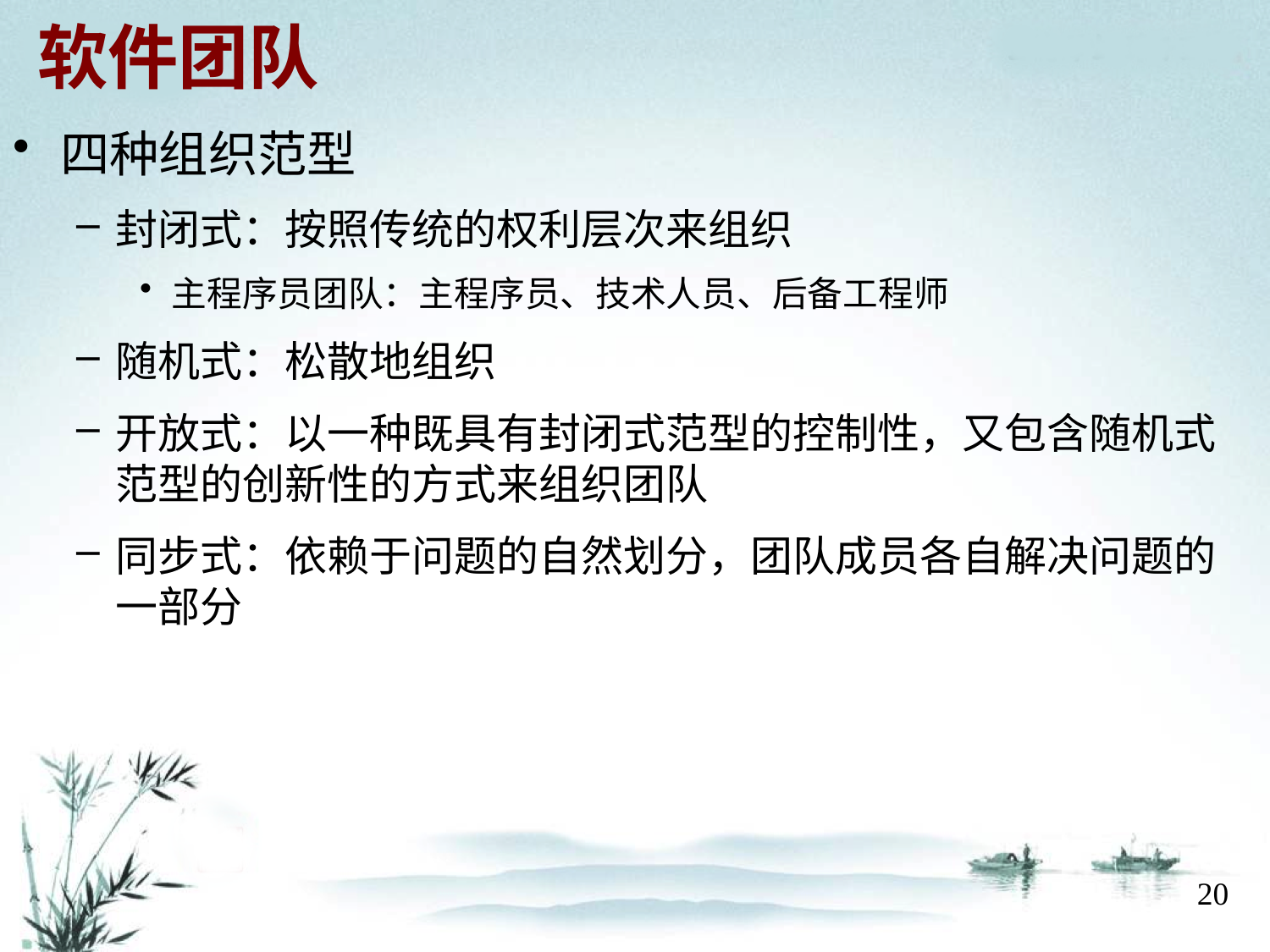

# 软件团队
四种组织范型
封闭式：按照传统的权利层次来组织
主程序员团队：主程序员、技术人员、后备工程师
随机式：松散地组织
开放式：以一种既具有封闭式范型的控制性，又包含随机式范型的创新性的方式来组织团队
同步式：依赖于问题的自然划分，团队成员各自解决问题的一部分
20